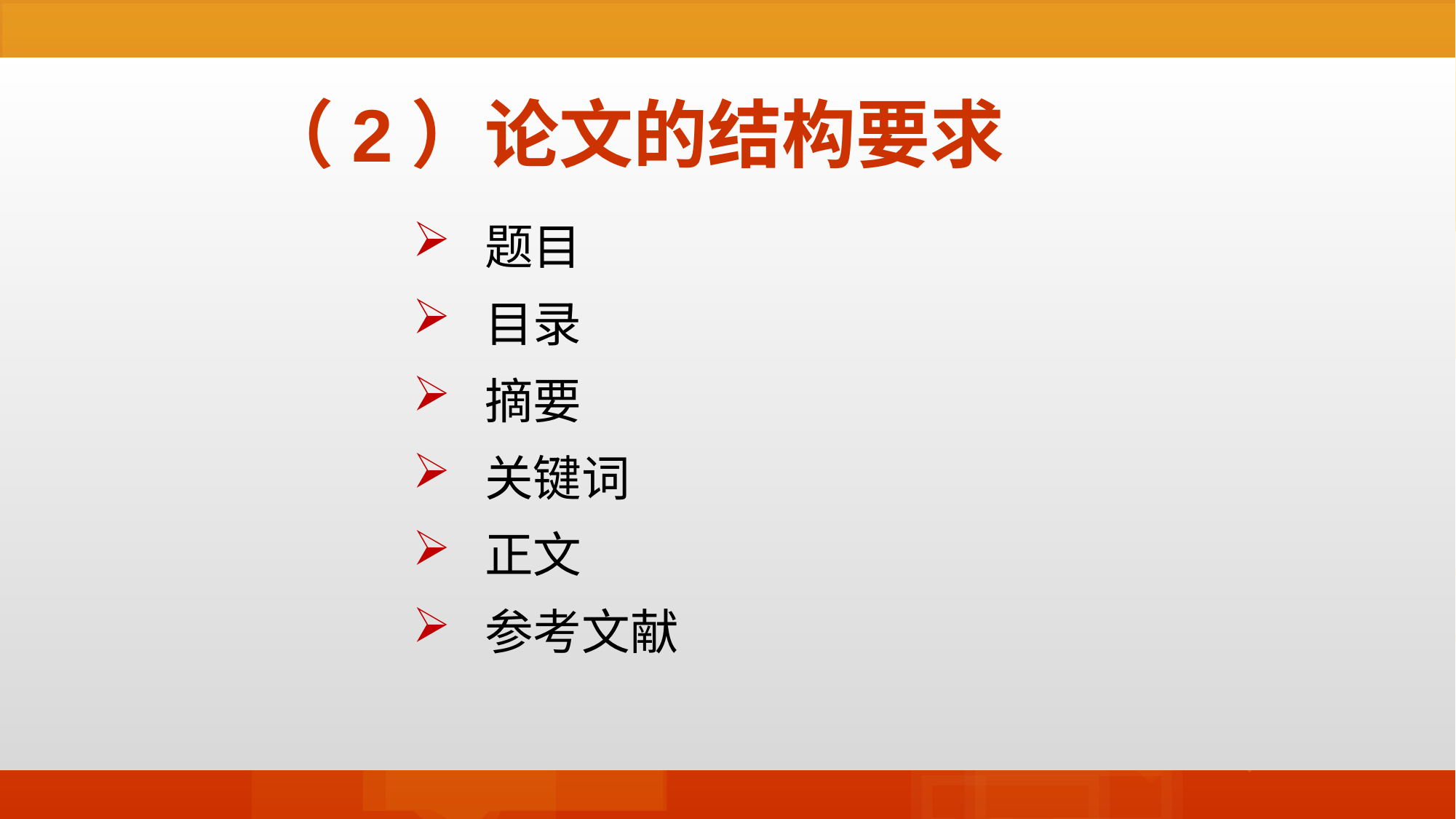

# （2）论文的结构要求
  题目
  目录
  摘要
  关键词
  正文
  参考文献